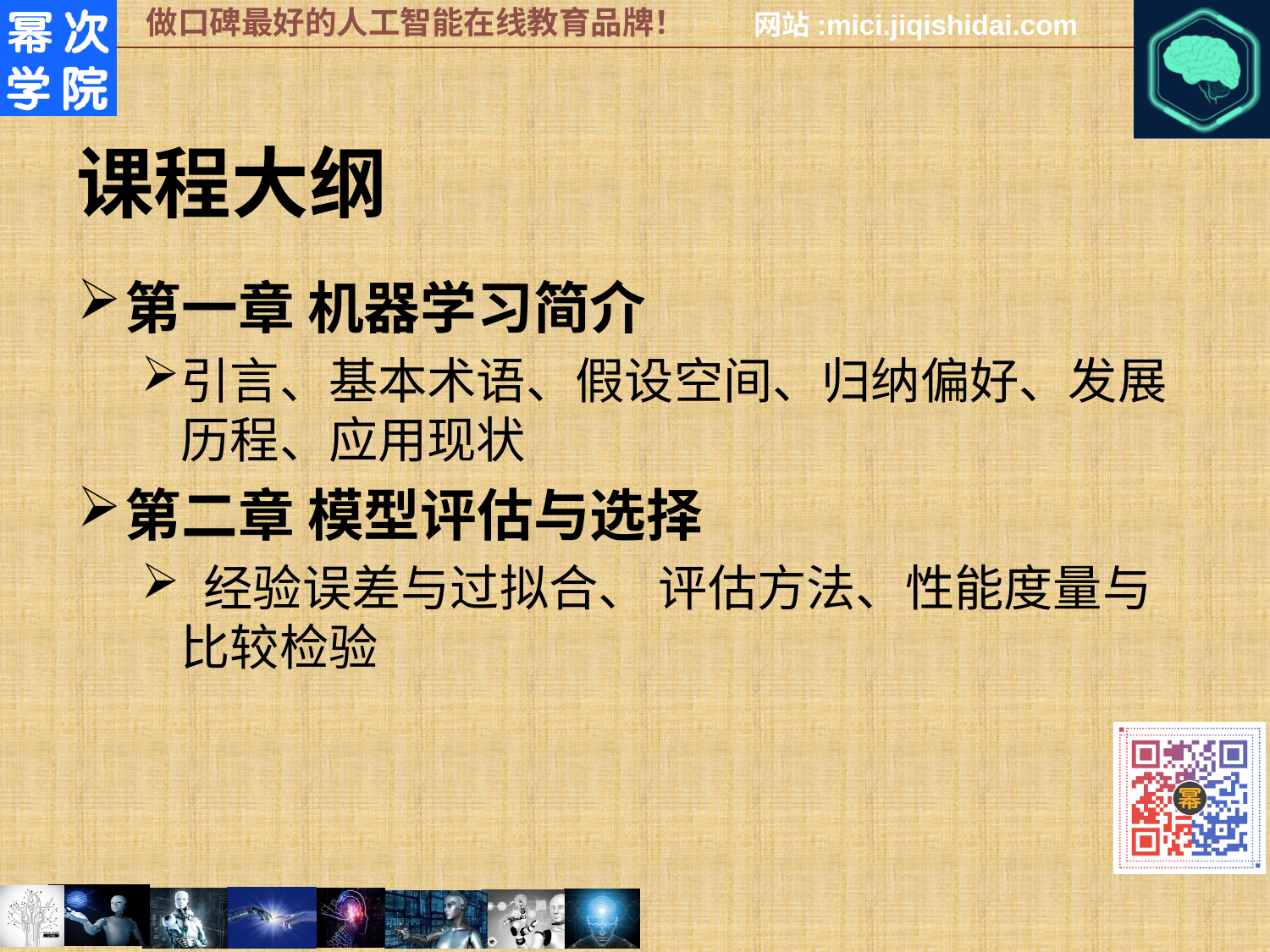

# 课程大纲
第一章 机器学习简介
引言、基本术语、假设空间、归纳偏好、发展历程、应用现状
第二章 模型评估与选择
 经验误差与过拟合、 评估方法、性能度量与比较检验